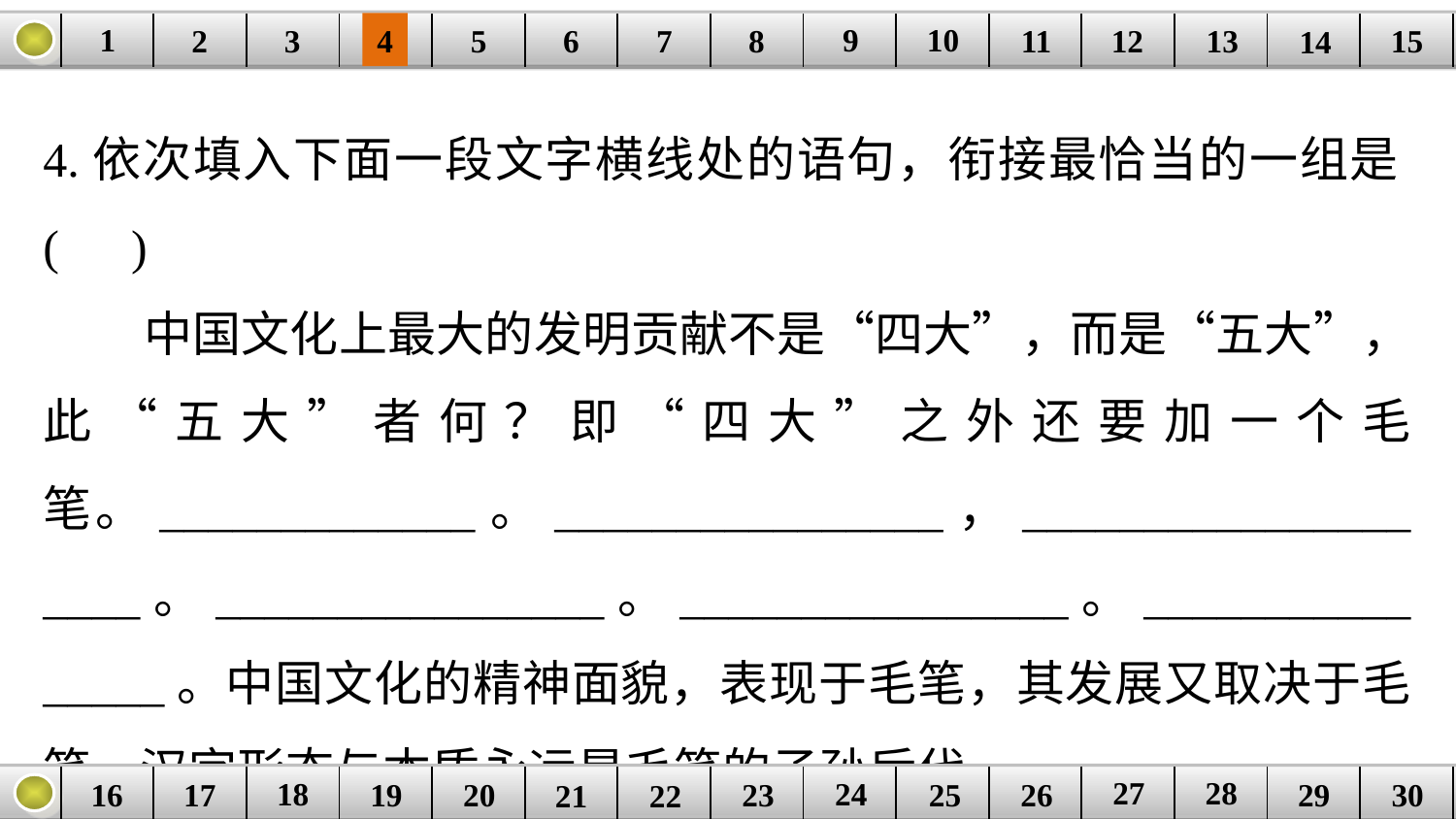

9
10
1
3
4
5
6
8
11
2
12
15
|  |  |  |  |  |  |  |  |  |  |  |  |  |  |  |
| --- | --- | --- | --- | --- | --- | --- | --- | --- | --- | --- | --- | --- | --- | --- |
7
13
14

4.依次填入下面一段文字横线处的语句，衔接最恰当的一组是(　)
        中国文化上最大的发明贡献不是“四大”，而是“五大”，此“五大”者何？即“四大”之外还要加一个毛笔。_____________。________________，____________________。________________。________________。________________。中国文化的精神面貌，表现于毛笔，其发展又取决于毛笔。汉字形态与本质永远是毛笔的子孙后代。

27
28
18
24
16
25
26
30
|  |  |  |  |  |  |  |  |  |  |  |  |  |  |  |
| --- | --- | --- | --- | --- | --- | --- | --- | --- | --- | --- | --- | --- | --- | --- |
23
17
19
20
29
21
22